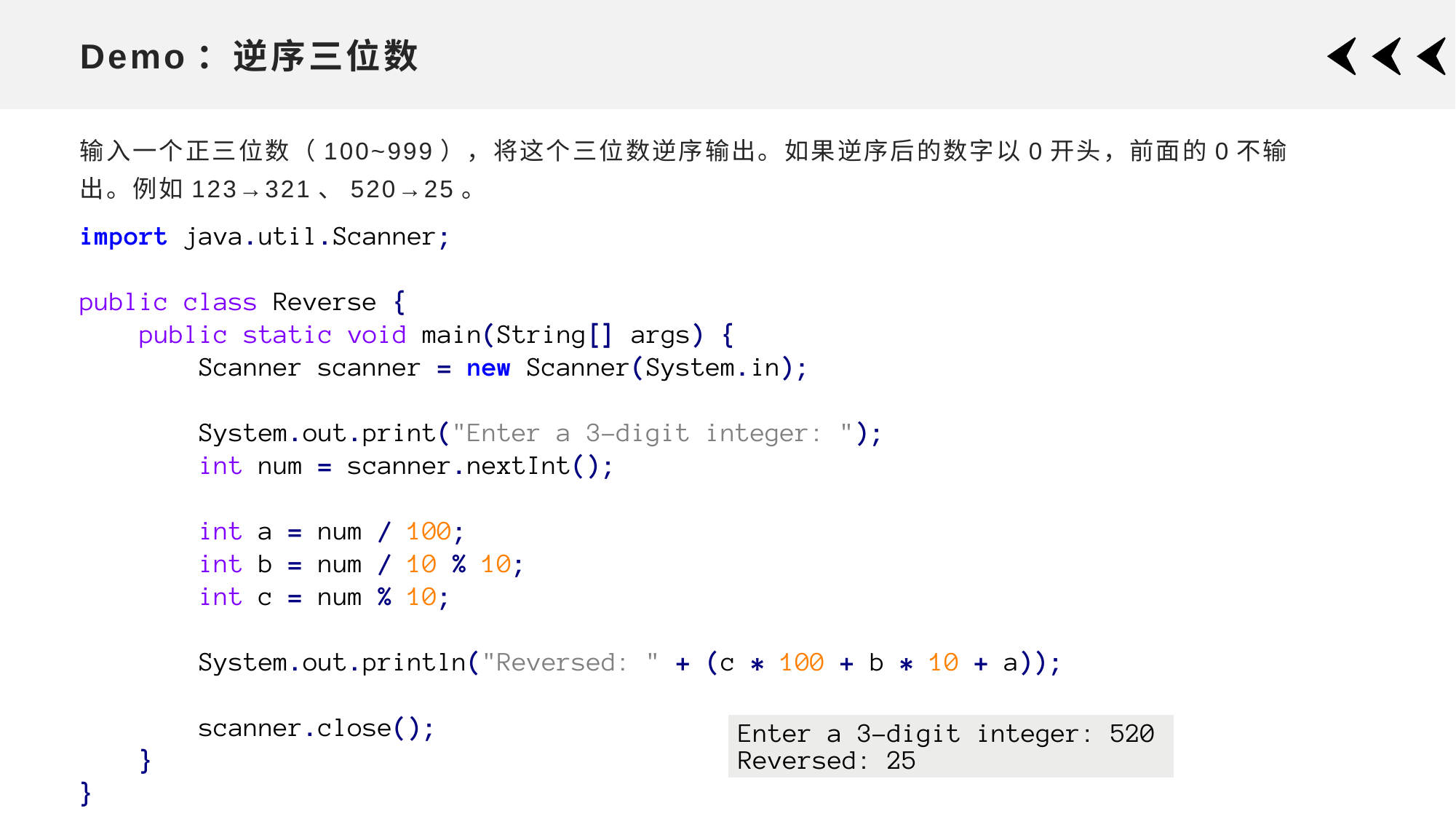

# Demo：逆序三位数
输入一个正三位数（100~999），将这个三位数逆序输出。如果逆序后的数字以0开头，前面的0不输出。例如123→321、520→25。
import java.util.Scanner;

public class Reverse {
    public static void main(String[] args) {
        Scanner scanner = new Scanner(System.in);

        System.out.print("Enter a 3-digit integer: ");
        int num = scanner.nextInt();

        int a = num / 100;
        int b = num / 10 % 10;
        int c = num % 10;

        System.out.println("Reversed: " + (c * 100 + b * 10 + a));

        scanner.close();
    }
}
| Enter a 3-digit integer: 520 Reversed: 25 |
| --- |